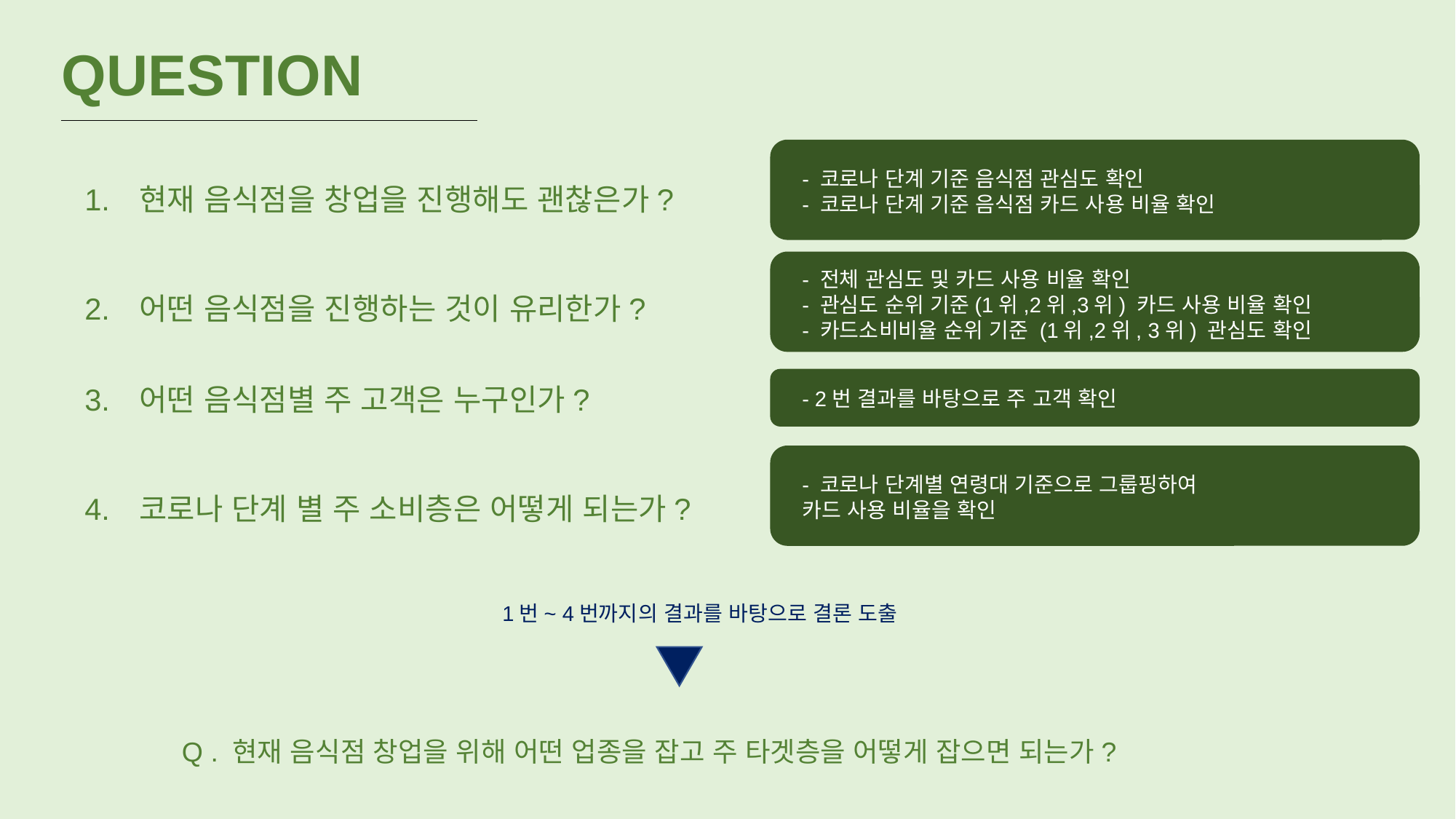

QUESTION

현재 음식점을 창업을 진행해도 괜찮은가?
어떤 음식점을 진행하는 것이 유리한가?

어떤 음식점별 주 고객은 누구인가?

코로나 단계 별 주 소비층은 어떻게 되는가?

- 코로나 단계 기준 음식점 관심도 확인
- 코로나 단계 기준 음식점 카드 사용 비율 확인

- 전체 관심도 및 카드 사용 비율 확인
- 관심도 순위 기준(1위,2위,3위) 카드 사용 비율 확인
- 카드소비비율 순위 기준 (1위,2위, 3위) 관심도 확인

- 2번 결과를 바탕으로 주 고객 확인

- 코로나 단계별 연령대 기준으로 그룹핑하여
카드 사용 비율을 확인
1번~ 4번까지의 결과를 바탕으로 결론 도출

Q . 현재 음식점 창업을 위해 어떤 업종을 잡고 주 타겟층을 어떻게 잡으면 되는가?